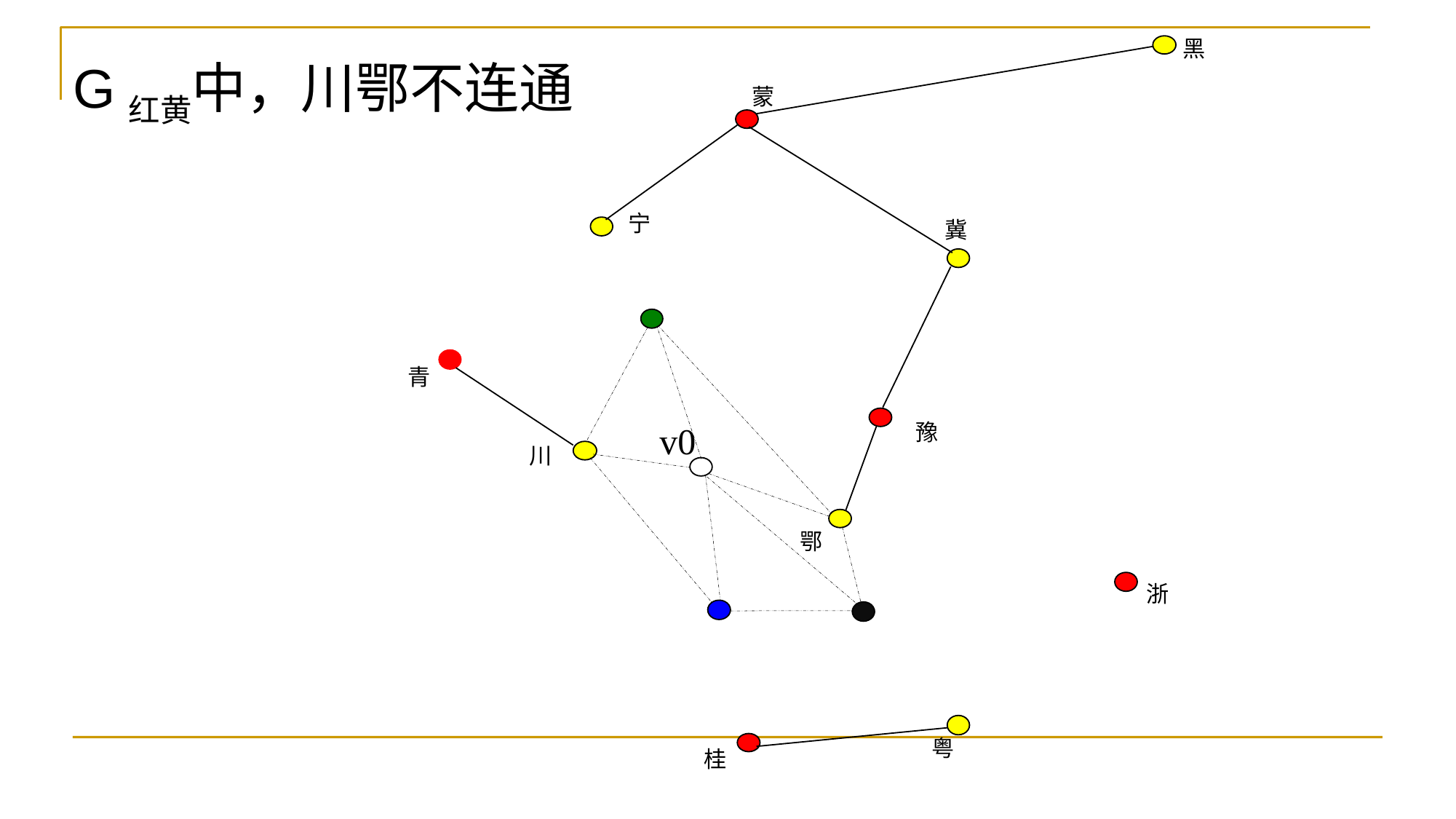

黑

G红黄中，川鄂不连通
蒙

宁
冀

青

豫
v0

川

鄂

浙

粤
桂